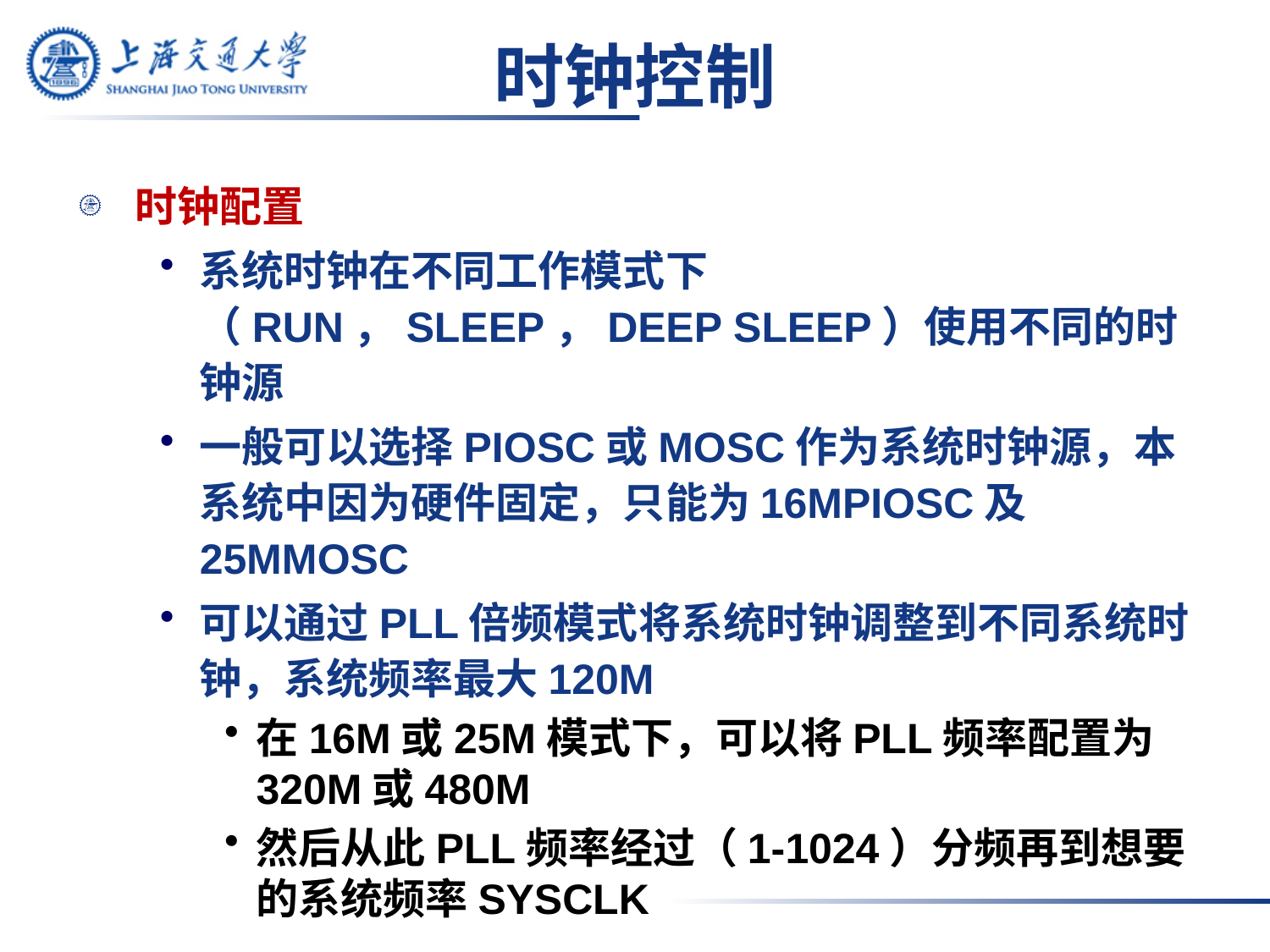

# 时钟控制
时钟配置
系统时钟在不同工作模式下（RUN，SLEEP，DEEP SLEEP）使用不同的时钟源
一般可以选择PIOSC或MOSC作为系统时钟源，本系统中因为硬件固定，只能为16MPIOSC及25MMOSC
可以通过PLL倍频模式将系统时钟调整到不同系统时钟，系统频率最大120M
在16M或25M模式下，可以将PLL频率配置为320M或480M
然后从此PLL频率经过（1-1024）分频再到想要的系统频率SYSCLK